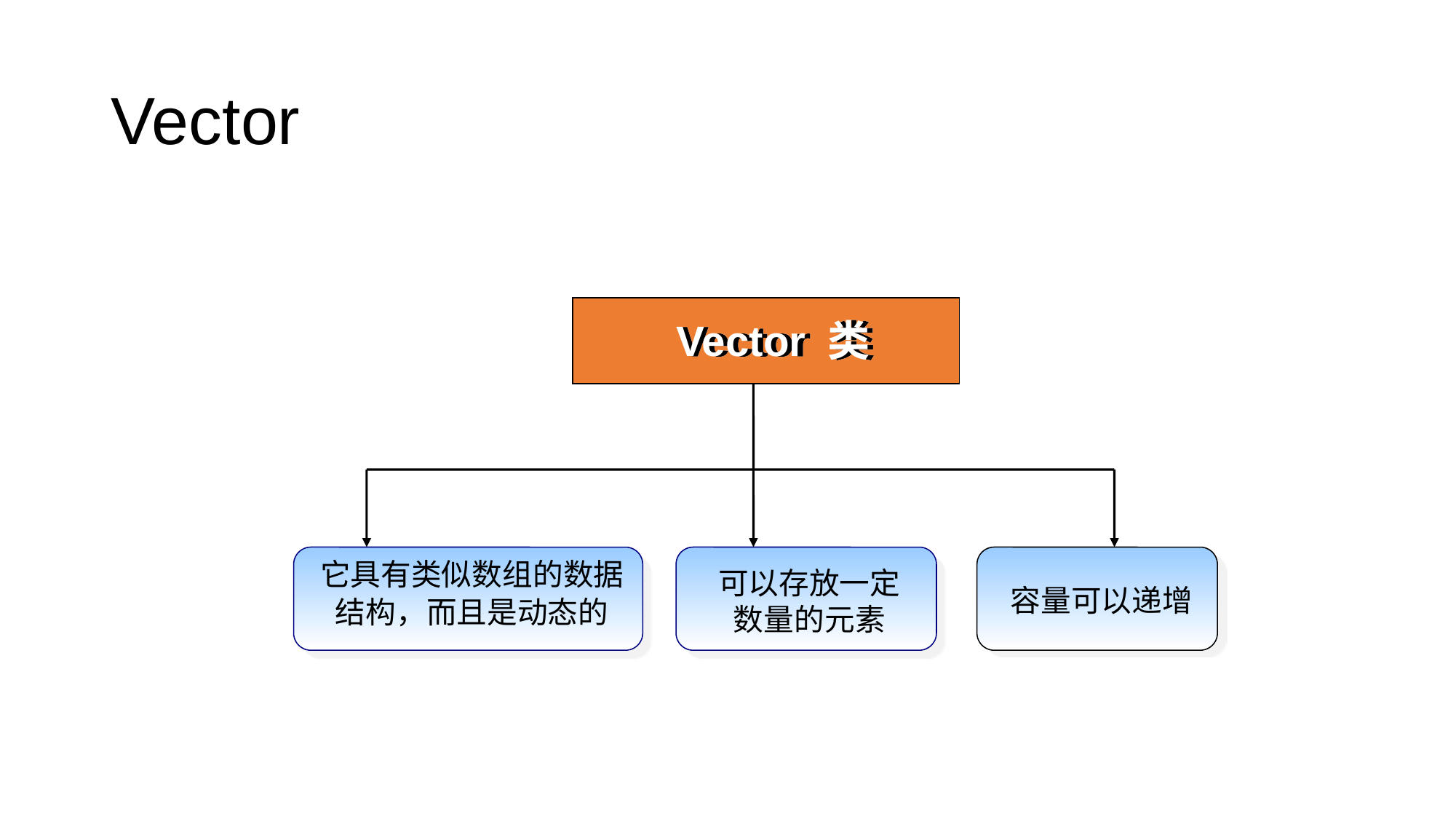

# Vector

Vector 类

它具有类似数组的数据
结构，而且是动态的

可以存放一定
数量的元素

容量可以递增
25